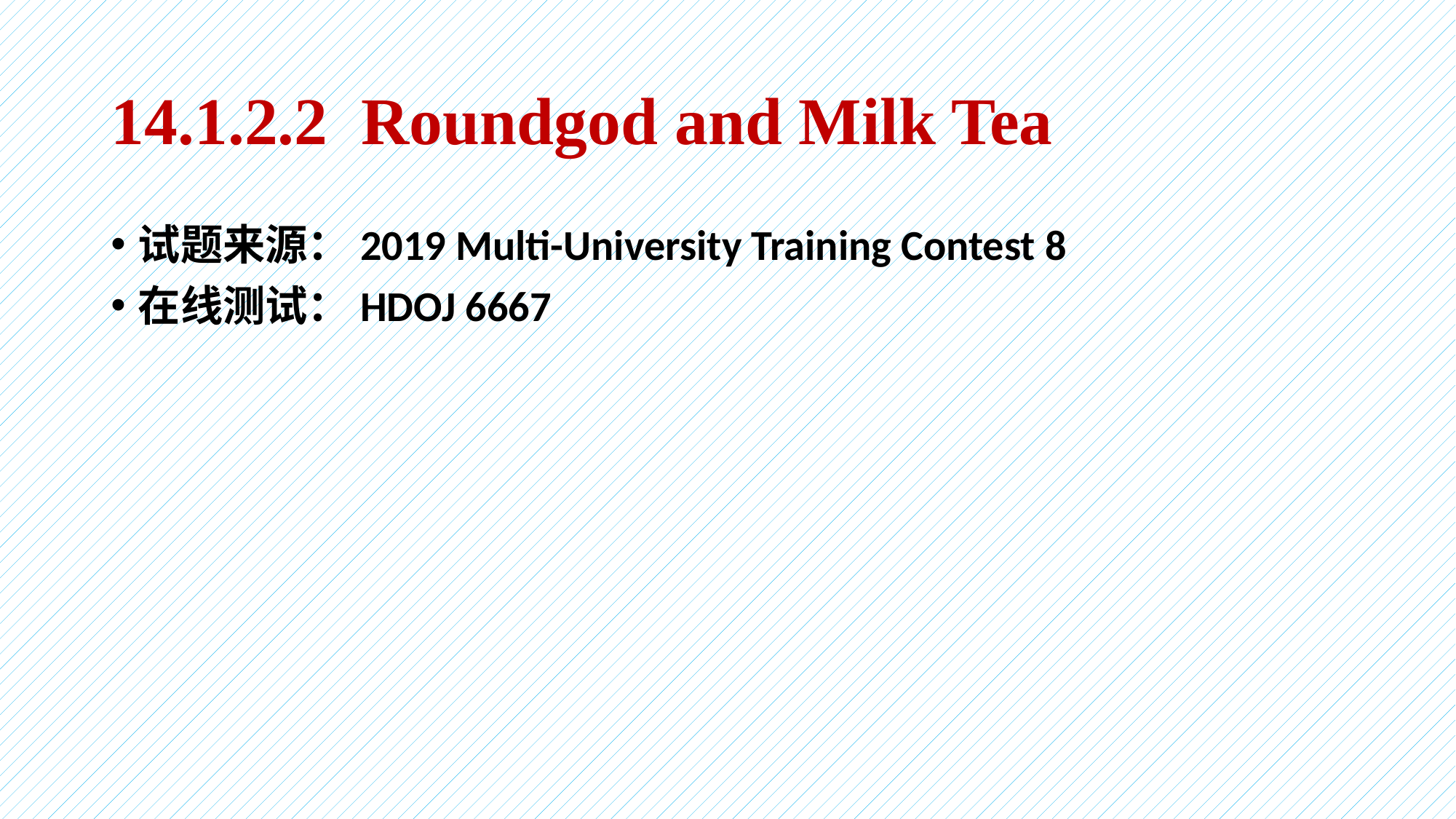

# 14.1.2.2  Roundgod and Milk Tea
试题来源：2019 Multi-University Training Contest 8
在线测试：HDOJ 6667